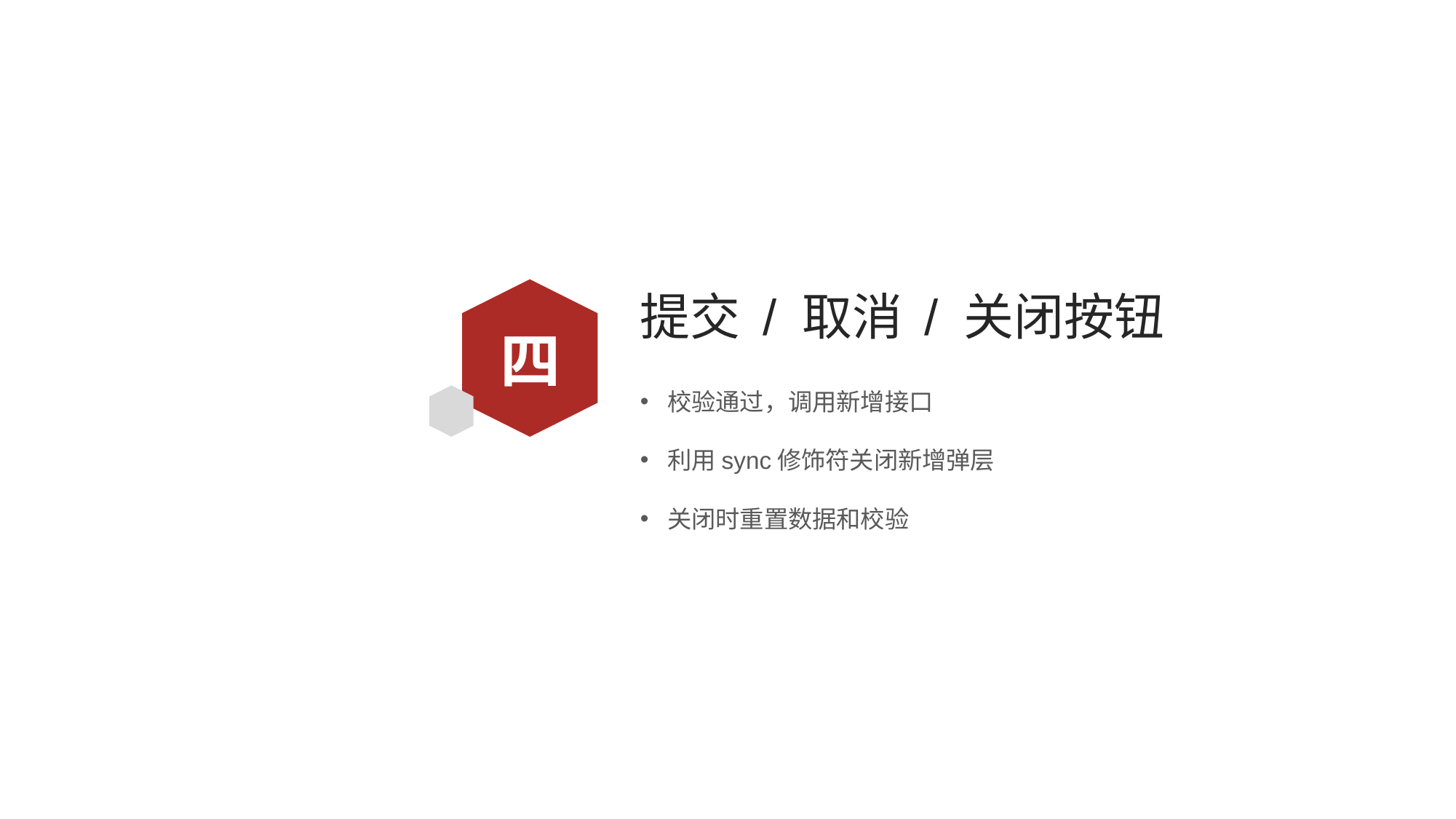

# 提交 / 取消 / 关闭按钮
四
校验通过，调用新增接口
利用sync修饰符关闭新增弹层
关闭时重置数据和校验